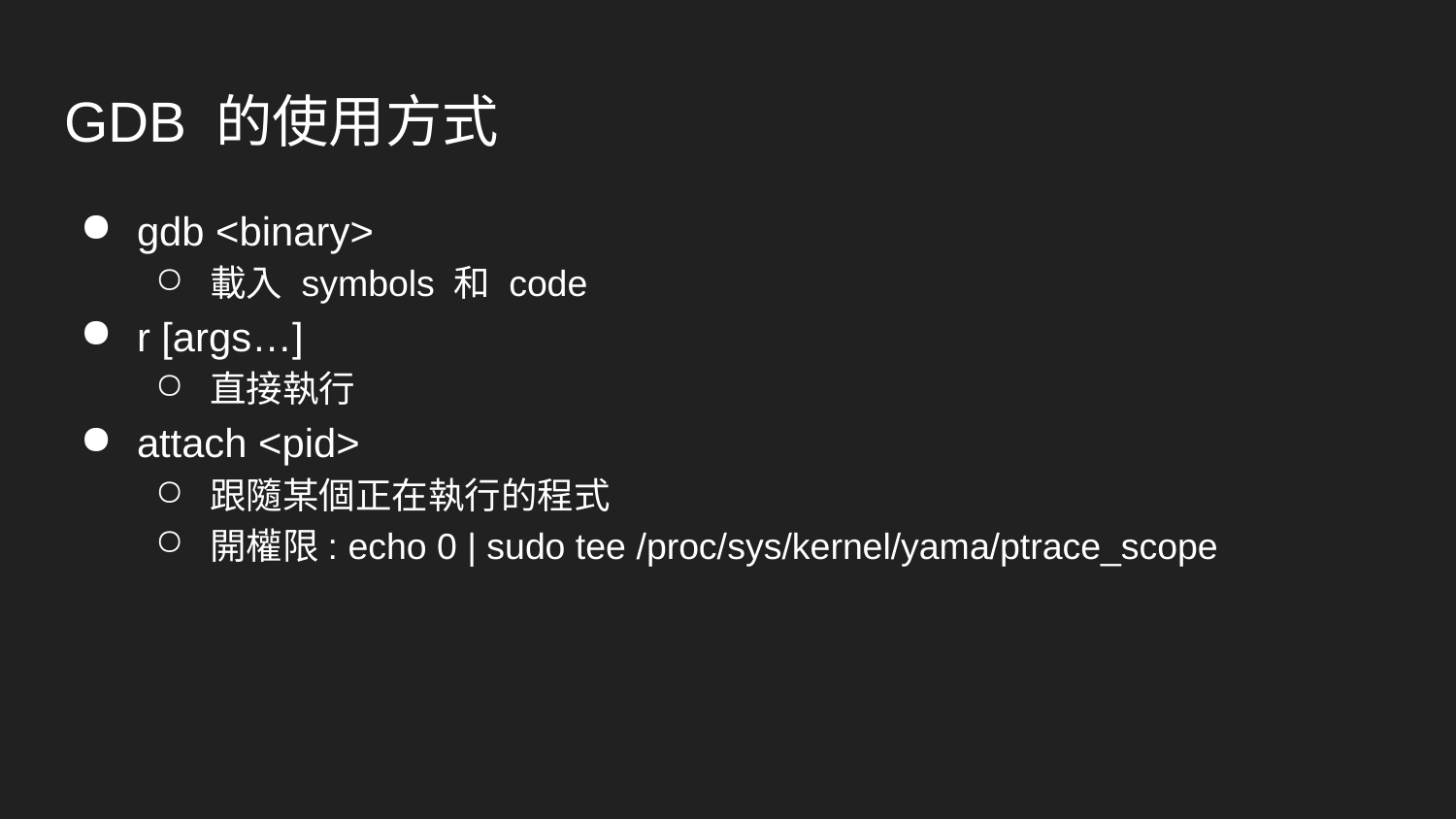

# GDB 的使用方式
gdb <binary>
載入 symbols 和 code
r [args…]
直接執行
attach <pid>
跟隨某個正在執行的程式
開權限: echo 0 | sudo tee /proc/sys/kernel/yama/ptrace_scope